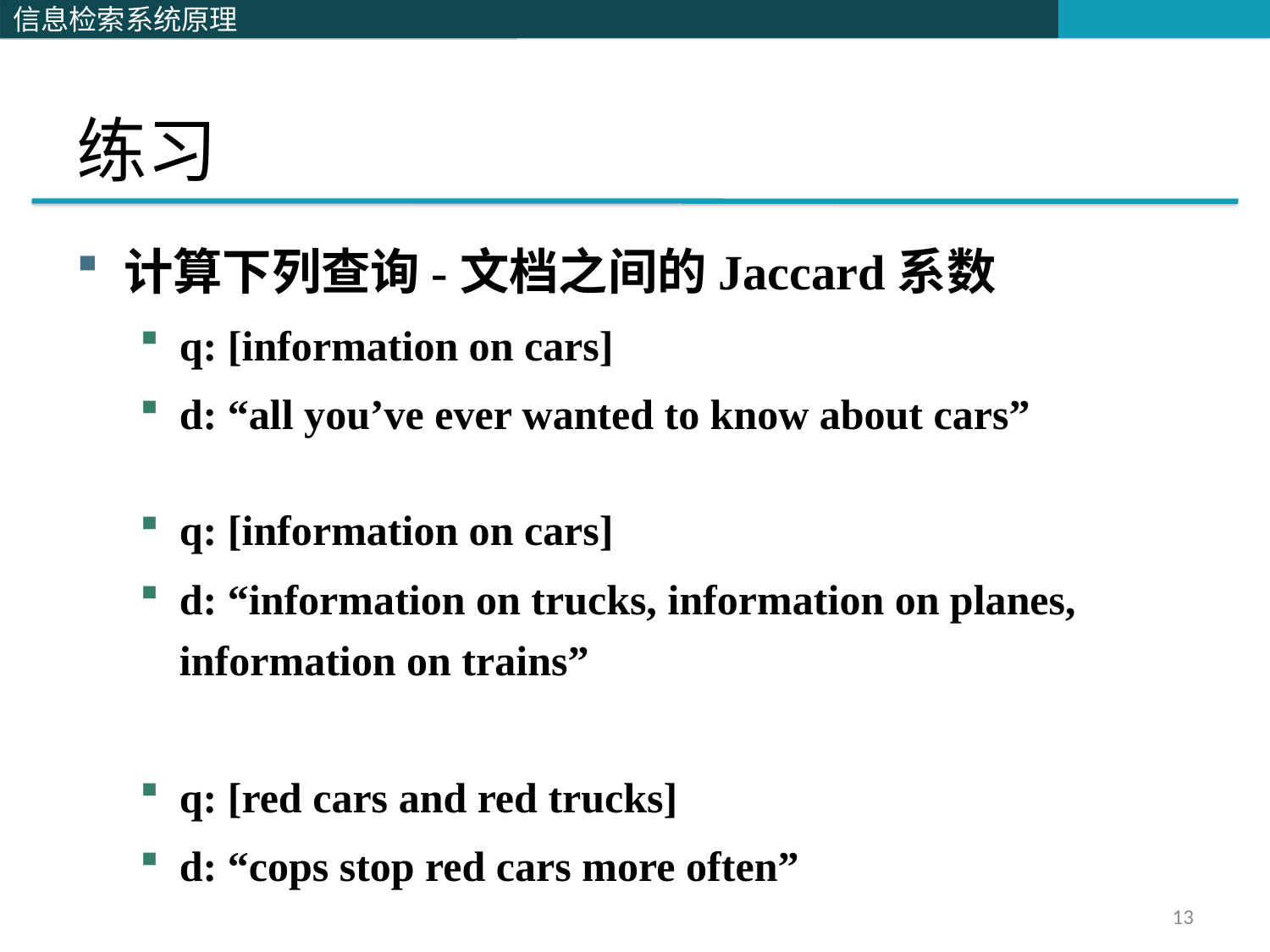

# 练习
计算下列查询-文档之间的Jaccard系数
q: [information on cars]
d: “all you’ve ever wanted to know about cars”

q: [information on cars]
d: “information on trucks, information on planes, information on trains”

q: [red cars and red trucks]
d: “cops stop red cars more often”
13